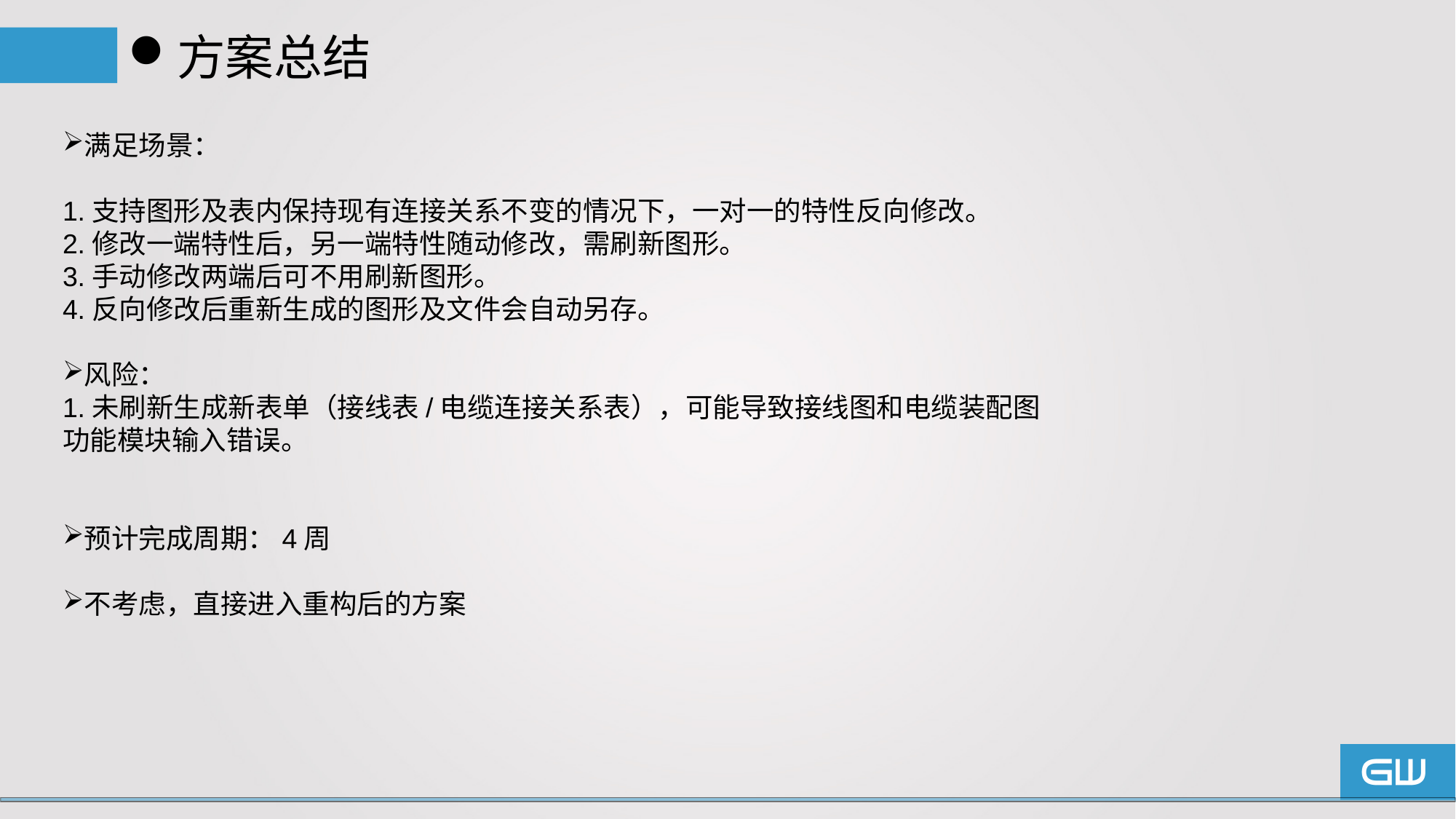

# 方案总结
满足场景：

1.支持图形及表内保持现有连接关系不变的情况下，一对一的特性反向修改。
2.修改一端特性后，另一端特性随动修改，需刷新图形。
3.手动修改两端后可不用刷新图形。
4.反向修改后重新生成的图形及文件会自动另存。

风险：
1.未刷新生成新表单（接线表/电缆连接关系表），可能导致接线图和电缆装配图
功能模块输入错误。

预计完成周期：4周

不考虑，直接进入重构后的方案